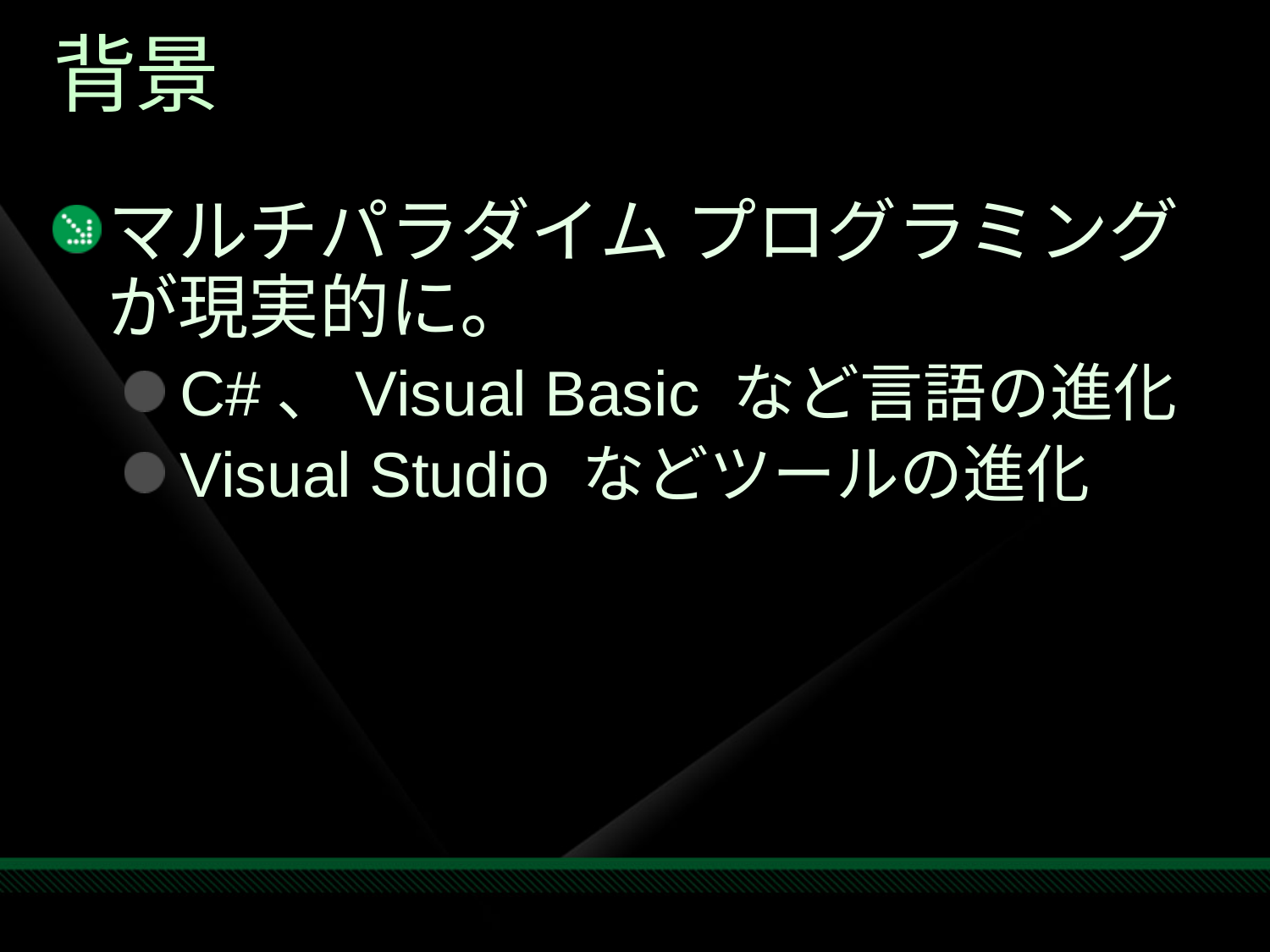

# 背景
マルチパラダイム プログラミング
が現実的に。
C#、Visual Basic など言語の進化
Visual Studio などツールの進化